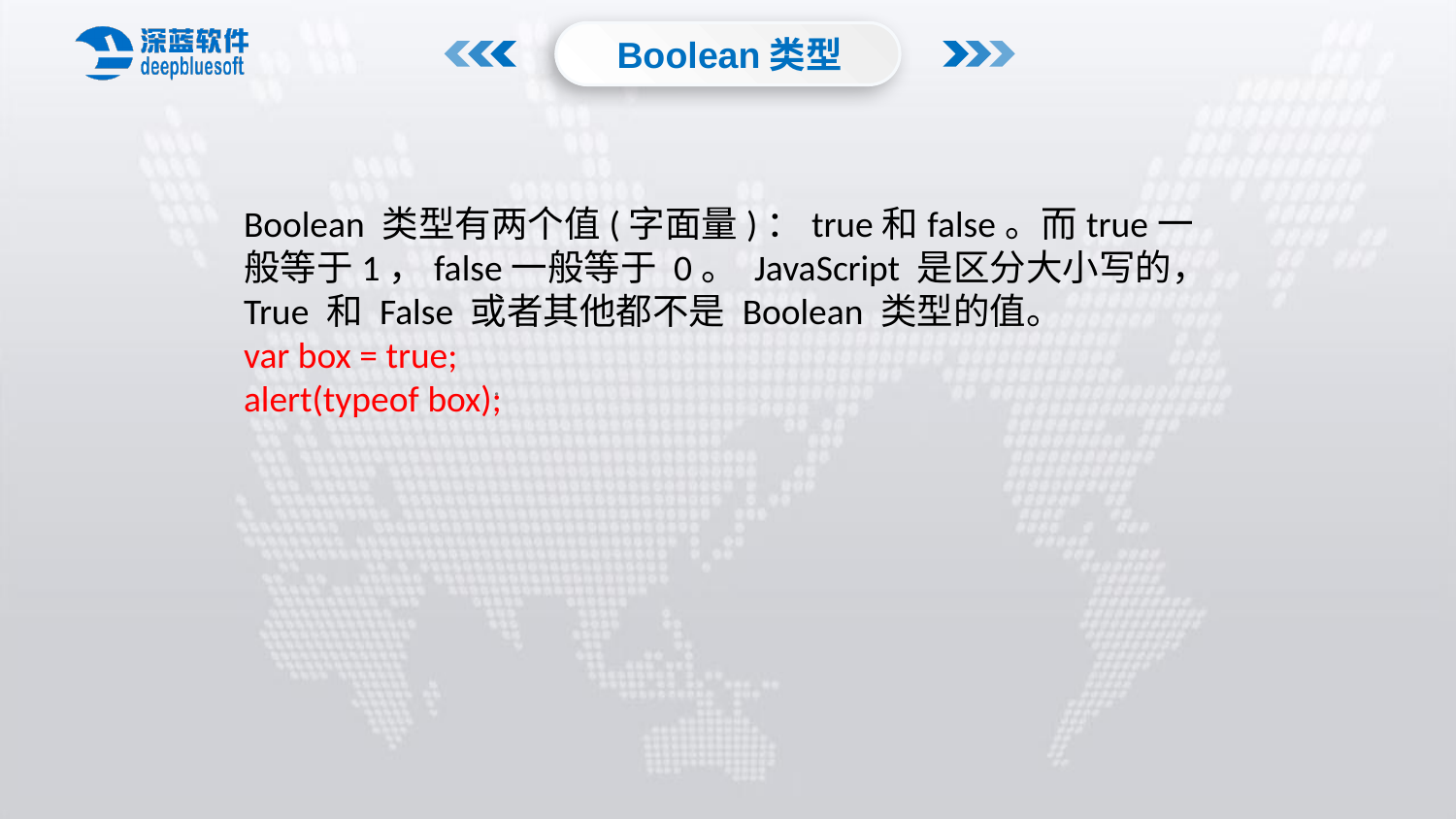

Boolean类型

Boolean 类型有两个值(字面量)：true和false。而true一般等于1，false一般等于 0。 JavaScript 是区分大小写的，True 和 False 或者其他都不是 Boolean 类型的值。
var box = true;
alert(typeof box);